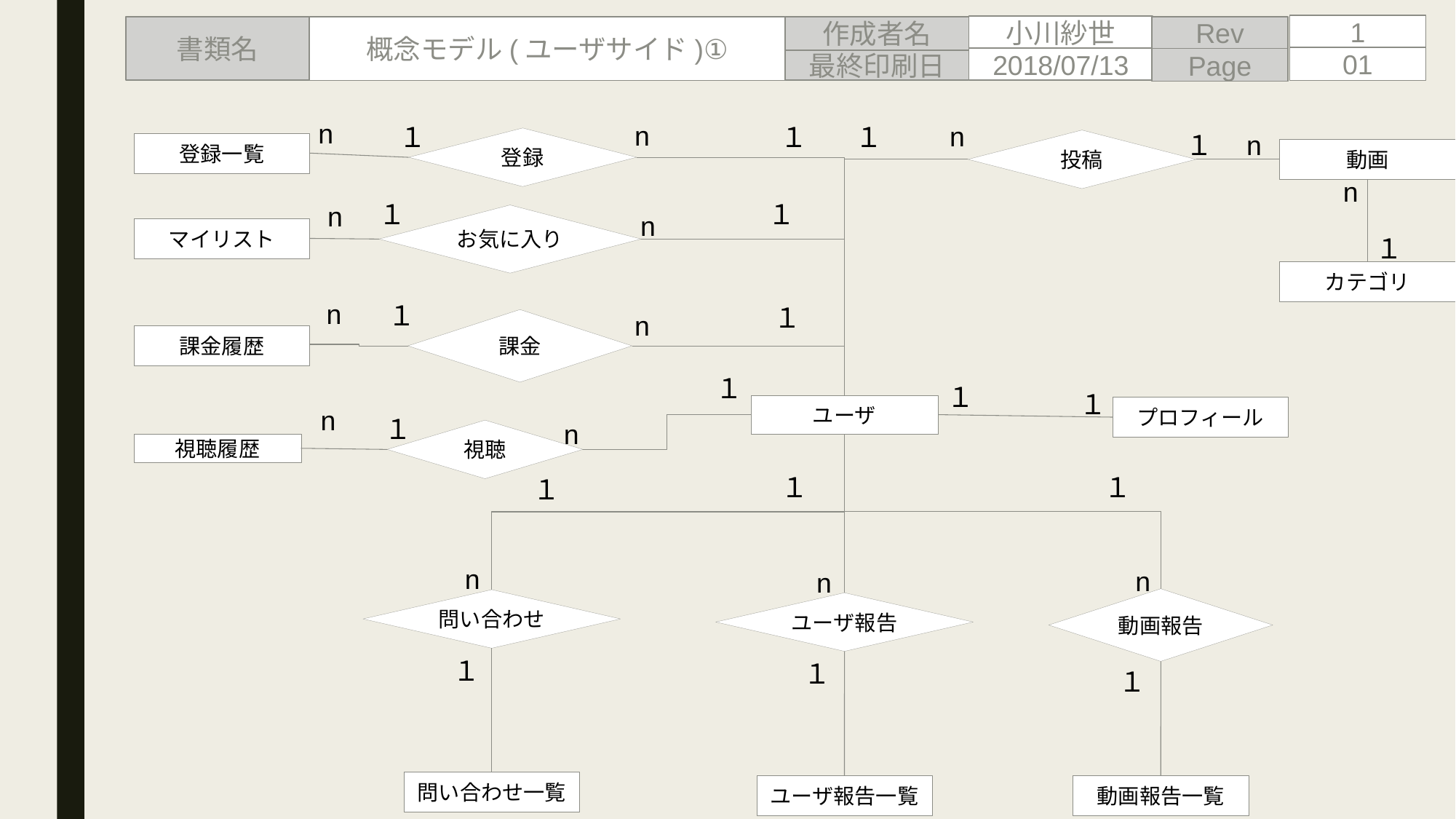

1
小川紗世
Rev
作成者名
概念モデル(ユーザサイド)①
書類名
01
2018/07/13
Page
最終印刷日
n
n
n
１
１
１
１
n
登録
投稿
登録一覧
動画
n
１
１
n
n
お気に入り
マイリスト
１
カテゴリ
n
１
１
n
課金
課金履歴
１
１
１
ユーザ
プロフィール
n
１
n
視聴
視聴履歴
１
１
１
n
n
n
動画報告
問い合わせ
ユーザ報告
１
１
１
問い合わせ一覧
ユーザ報告一覧
動画報告一覧